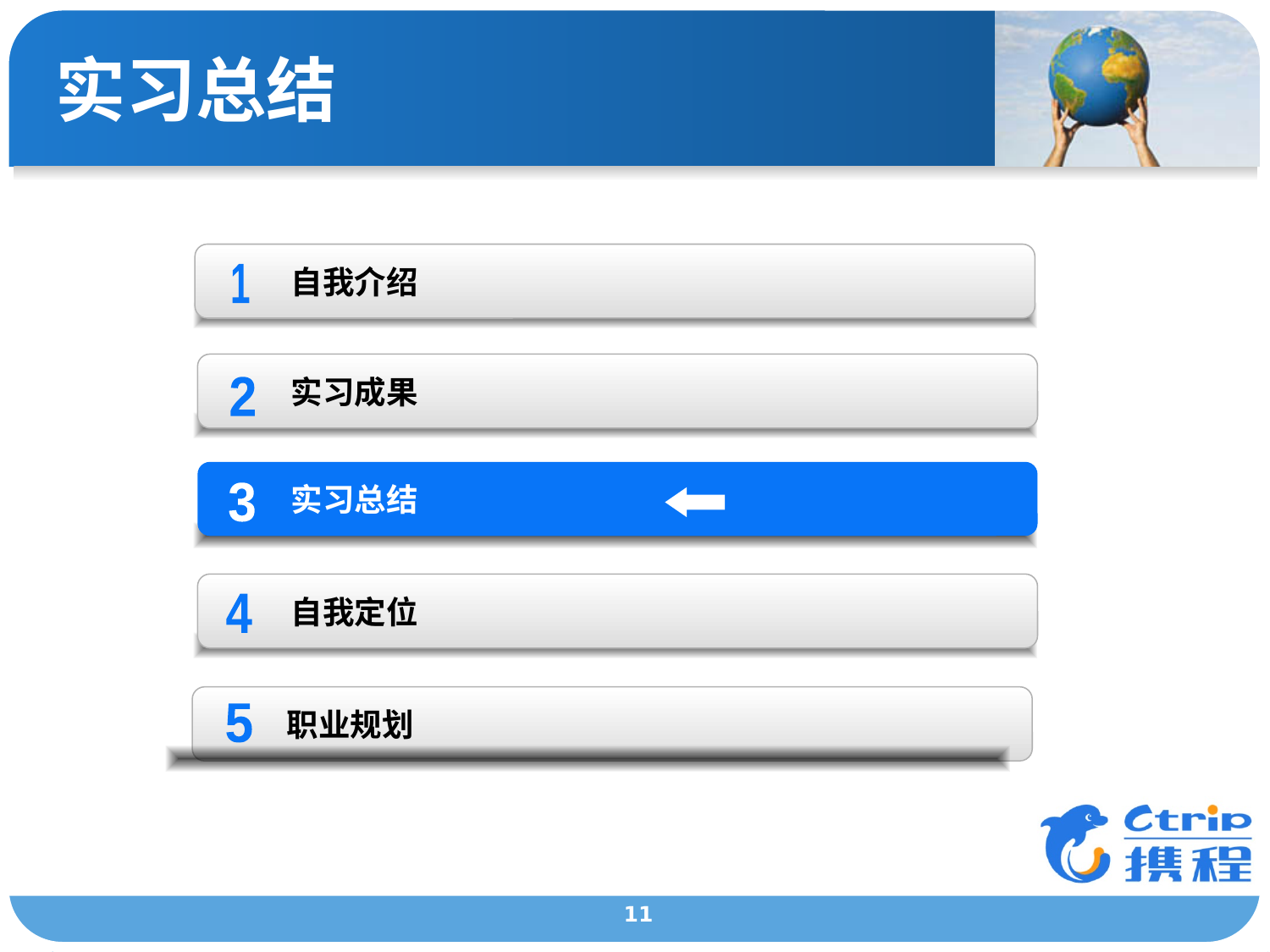

# 实习总结

自我介绍
1

实习成果

2

实习总结
3

自我定位
4

 职业规划
5

11